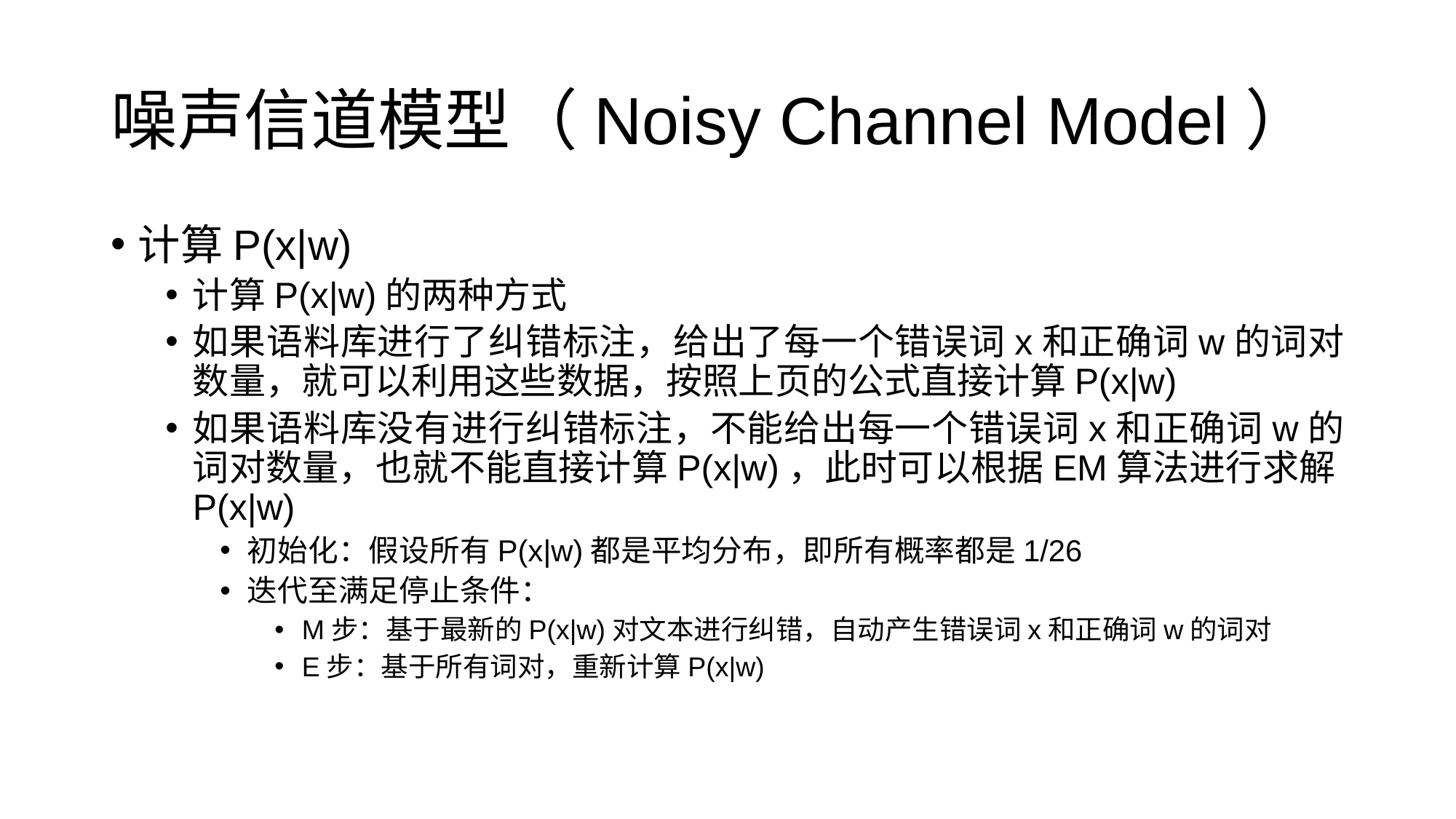

# 噪声信道模型（Noisy Channel Model）
计算P(x|w)
计算P(x|w)的两种方式
如果语料库进行了纠错标注，给出了每一个错误词x和正确词w的词对数量，就可以利用这些数据，按照上页的公式直接计算P(x|w)
如果语料库没有进行纠错标注，不能给出每一个错误词x和正确词w的词对数量，也就不能直接计算P(x|w)，此时可以根据EM算法进行求解P(x|w)
初始化：假设所有P(x|w)都是平均分布，即所有概率都是1/26
迭代至满足停止条件：
M步：基于最新的P(x|w)对文本进行纠错，自动产生错误词x和正确词w的词对
E步：基于所有词对，重新计算P(x|w)